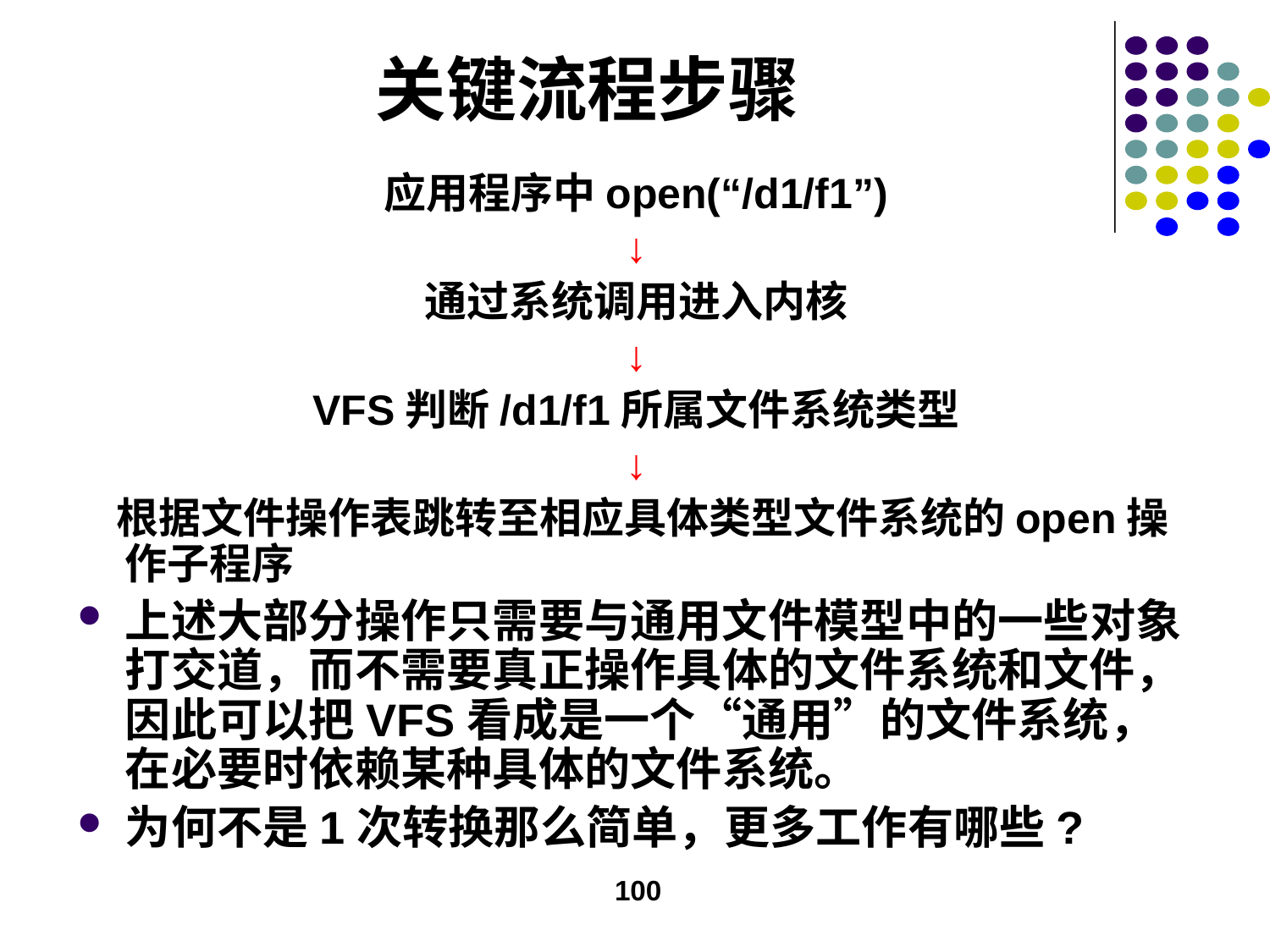

# 关键流程步骤
应用程序中open(“/d1/f1”)
↓
通过系统调用进入内核
↓
VFS判断/d1/f1所属文件系统类型
↓
   根据文件操作表跳转至相应具体类型文件系统的open操作子程序
上述大部分操作只需要与通用文件模型中的一些对象打交道，而不需要真正操作具体的文件系统和文件，因此可以把VFS看成是一个“通用”的文件系统，在必要时依赖某种具体的文件系统。
为何不是1次转换那么简单，更多工作有哪些?

100